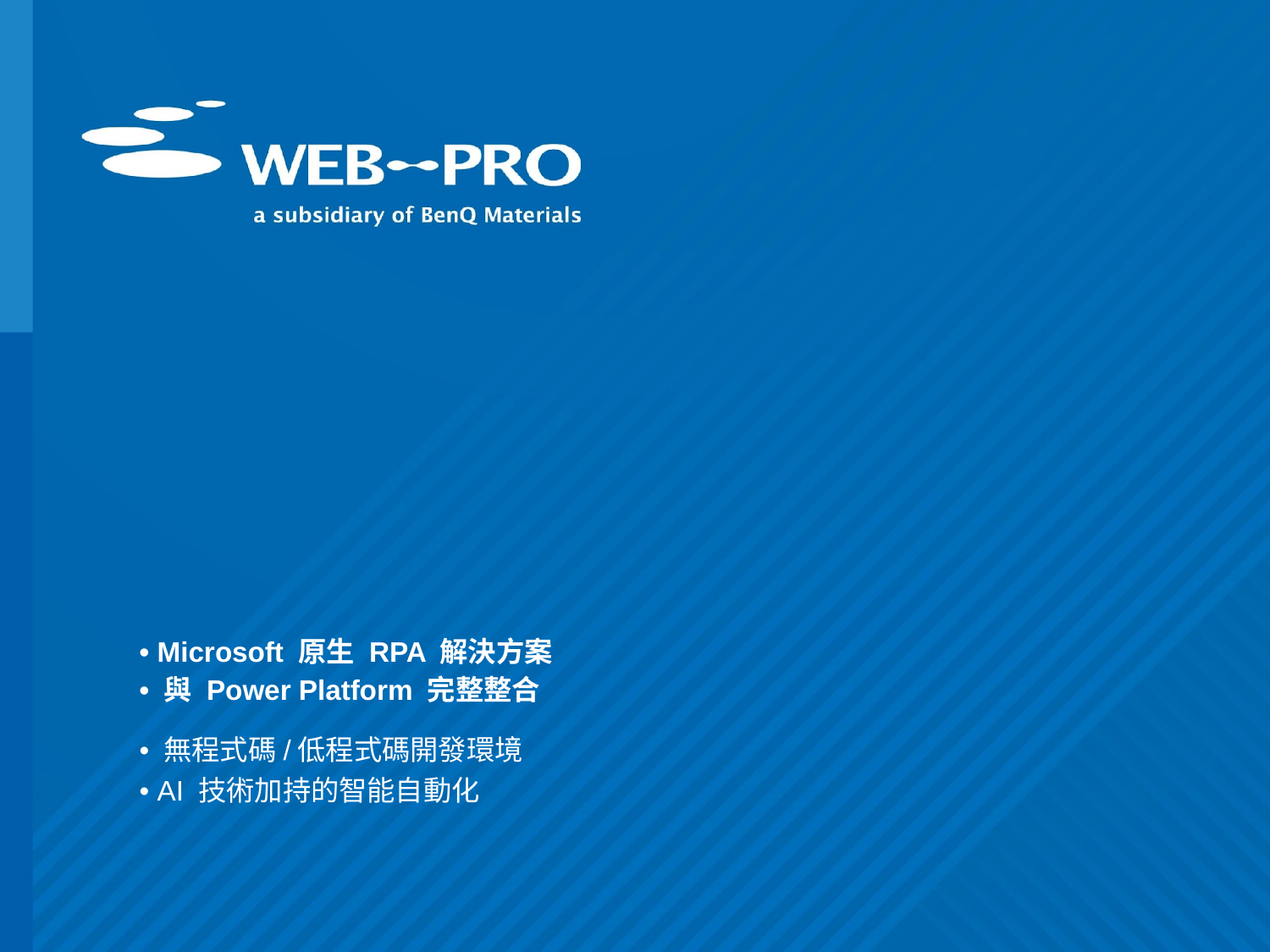

• Microsoft 原生 RPA 解決方案
• 與 Power Platform 完整整合
• 無程式碼/低程式碼開發環境
• AI 技術加持的智能自動化